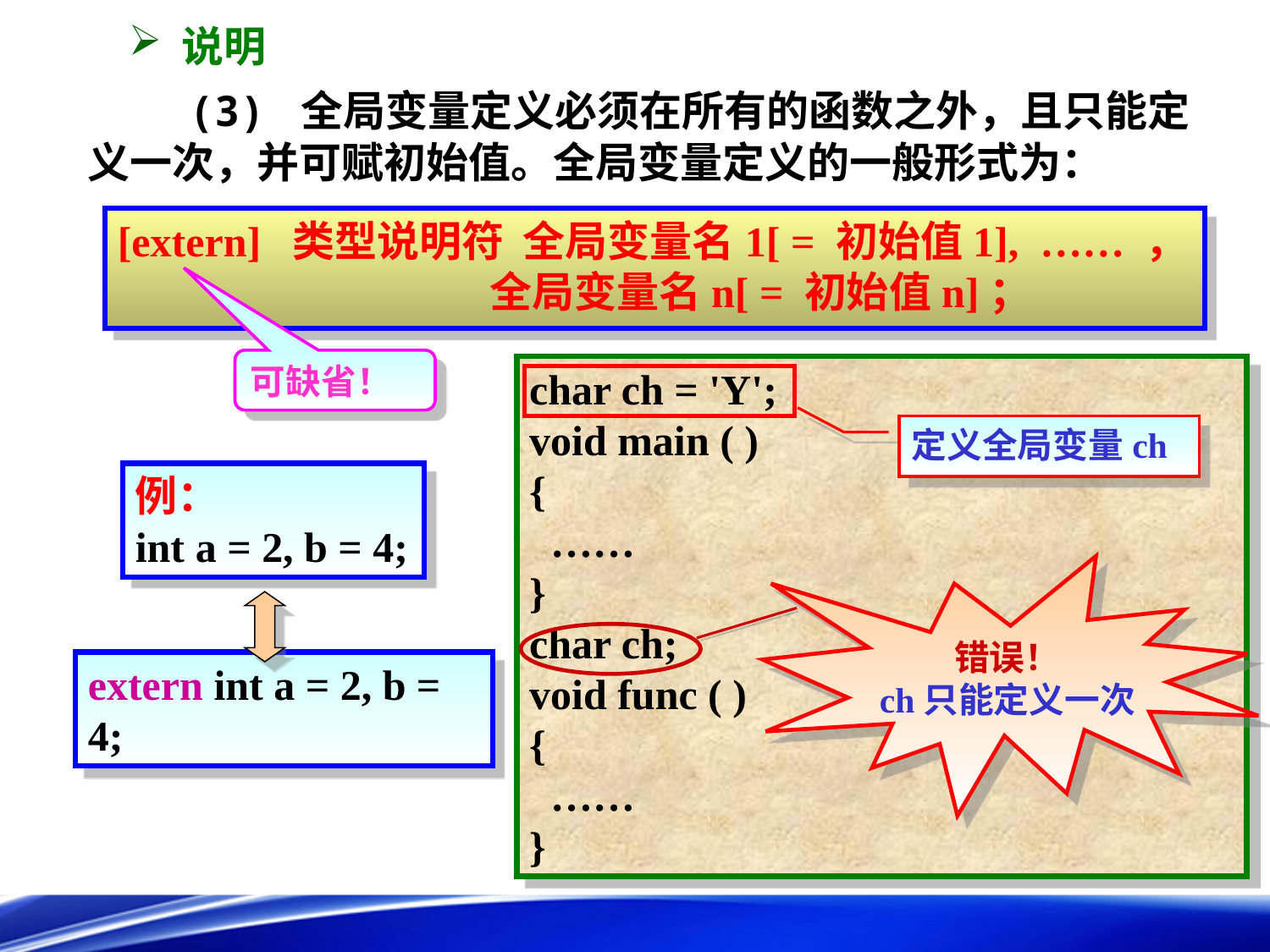

说明
    (3) 全局变量定义必须在所有的函数之外，且只能定义一次，并可赋初始值。全局变量定义的一般形式为：
[extern]  类型说明符  全局变量名1[ = 初始值1],  …… ，
                                      全局变量名n[ = 初始值n]；
可缺省！
char ch = 'Y';
void main ( )
{
  ……
}
char ch;
void func ( )
{
  ……
}

定义全局变量ch
例：
int a = 2, b = 4;
错误！
ch只能定义一次

extern int a = 2, b = 4;